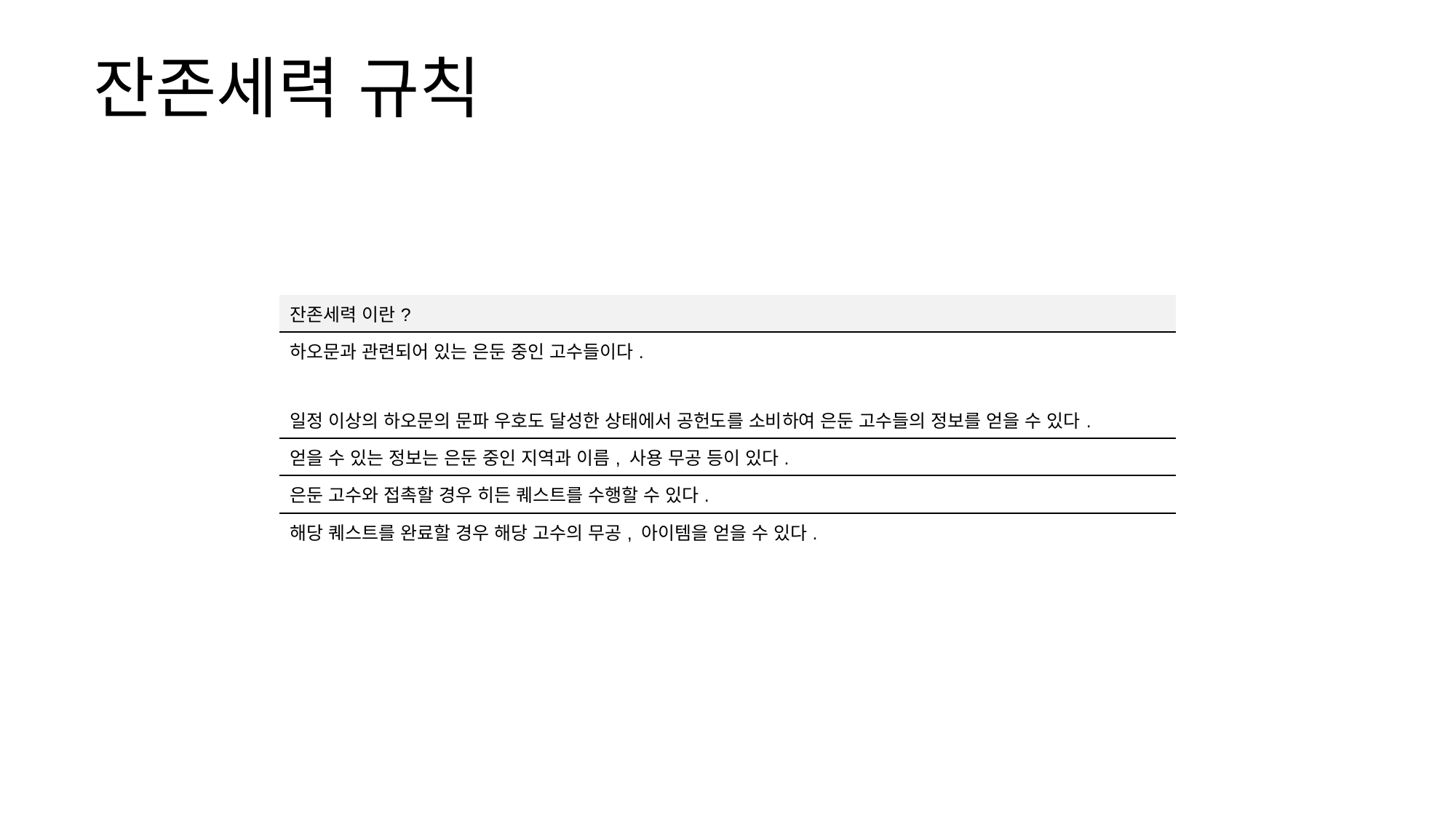

잔존세력 규칙
| 잔존세력 이란? |
| --- |
| 하오문과 관련되어 있는 은둔 중인 고수들이다. |
|  |
| 일정 이상의 하오문의 문파 우호도 달성한 상태에서 공헌도를 소비하여 은둔 고수들의 정보를 얻을 수 있다. |
| 얻을 수 있는 정보는 은둔 중인 지역과 이름, 사용 무공 등이 있다. |
| 은둔 고수와 접촉할 경우 히든 퀘스트를 수행할 수 있다. |
| 해당 퀘스트를 완료할 경우 해당 고수의 무공, 아이템을 얻을 수 있다. |